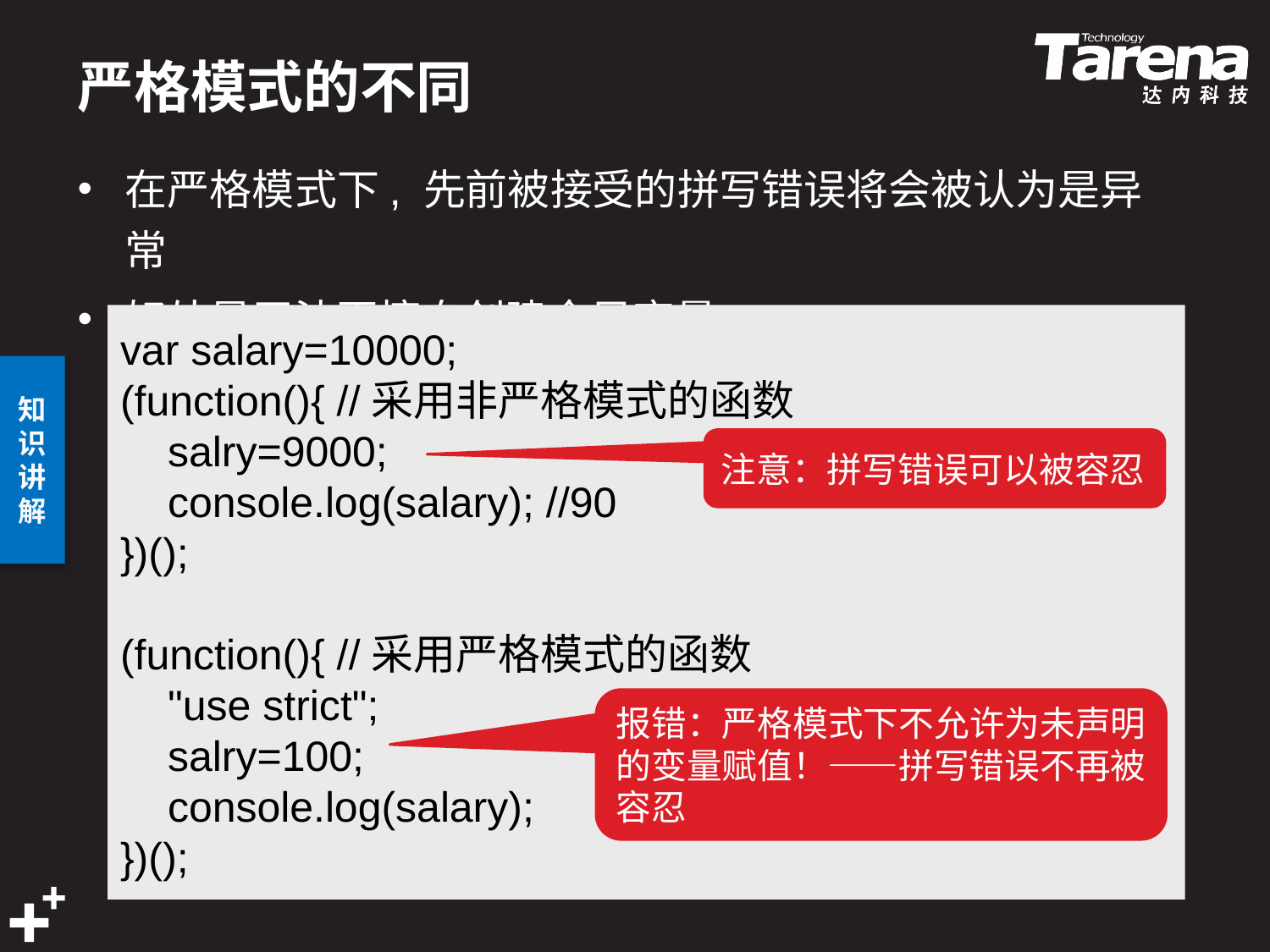

# 严格模式的不同
在严格模式下, 先前被接受的拼写错误将会被认为是异常
好处是无法再擅自创建全局变量
var salary=10000;
(function(){ //采用非严格模式的函数
    salry=9000;
    console.log(salary); //90
})();

(function(){ //采用严格模式的函数
    "use strict";
    salry=100;
    console.log(salary);
})();
注意：拼写错误可以被容忍
报错：严格模式下不允许为未声明的变量赋值！——拼写错误不再被容忍